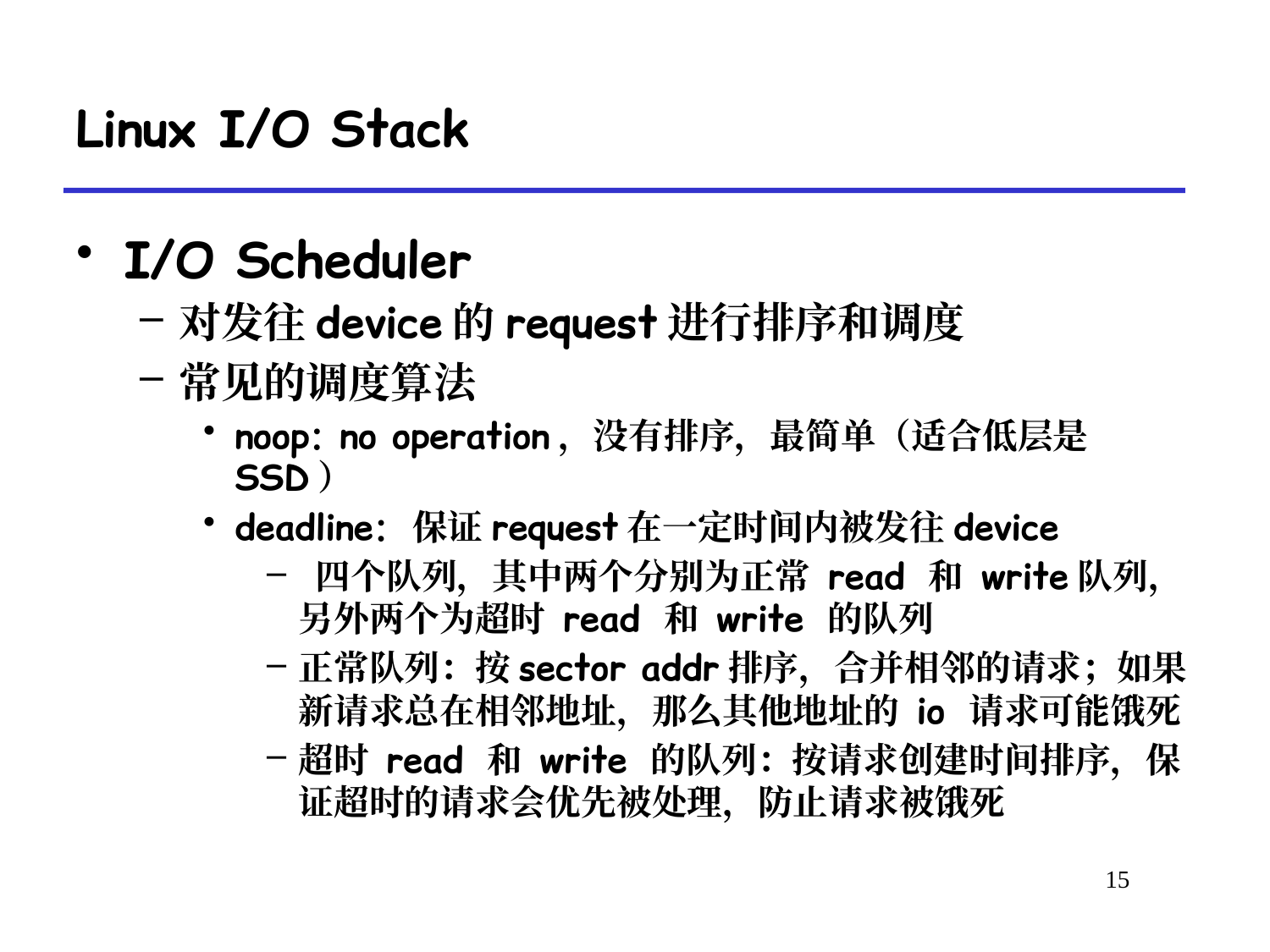

# Linux I/O Stack
I/O Scheduler
对发往device的request进行排序和调度
常见的调度算法
noop: no operation，没有排序，最简单（适合低层是SSD）
deadline: 保证request在一定时间内被发往device
 四个队列，其中两个分别为正常 read 和 write队列，另外两个为超时 read 和 write 的队列
正常队列：按sector addr排序，合并相邻的请求；如果新请求总在相邻地址，那么其他地址的 io 请求可能饿死
超时 read 和 write 的队列：按请求创建时间排序，保证超时的请求会优先被处理，防止请求被饿死
15